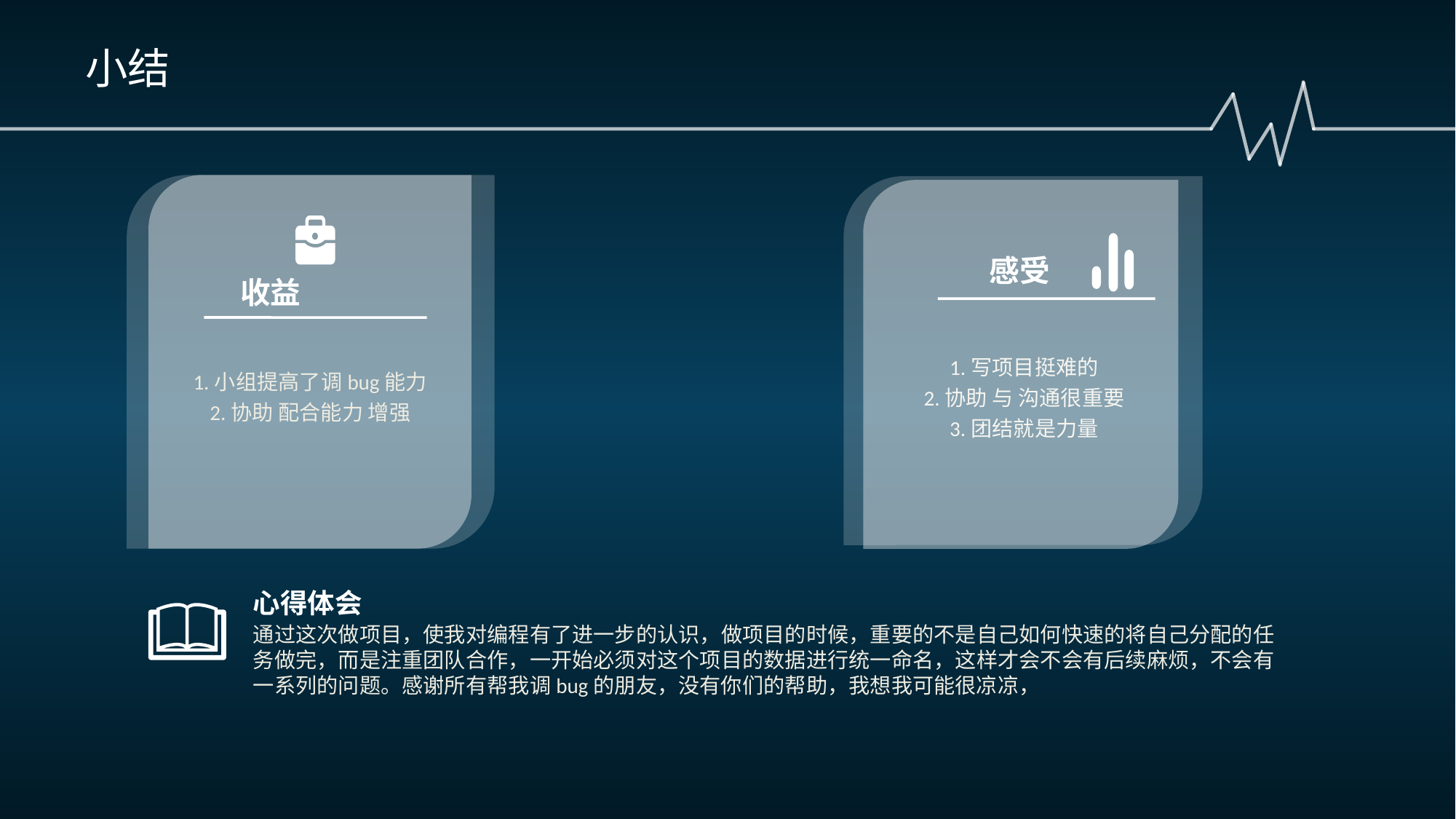

小结

1.小组提高了调bug能力
2.协助 配合能力 增强

感受

1.写项目挺难的
2.协助 与 沟通很重要
3.团结就是力量
收益
心得体会
通过这次做项目，使我对编程有了进一步的认识，做项目的时候，重要的不是自己如何快速的将自己分配的任务做完，而是注重团队合作，一开始必须对这个项目的数据进行统一命名，这样才会不会有后续麻烦，不会有一系列的问题。感谢所有帮我调bug的朋友，没有你们的帮助，我想我可能很凉凉，